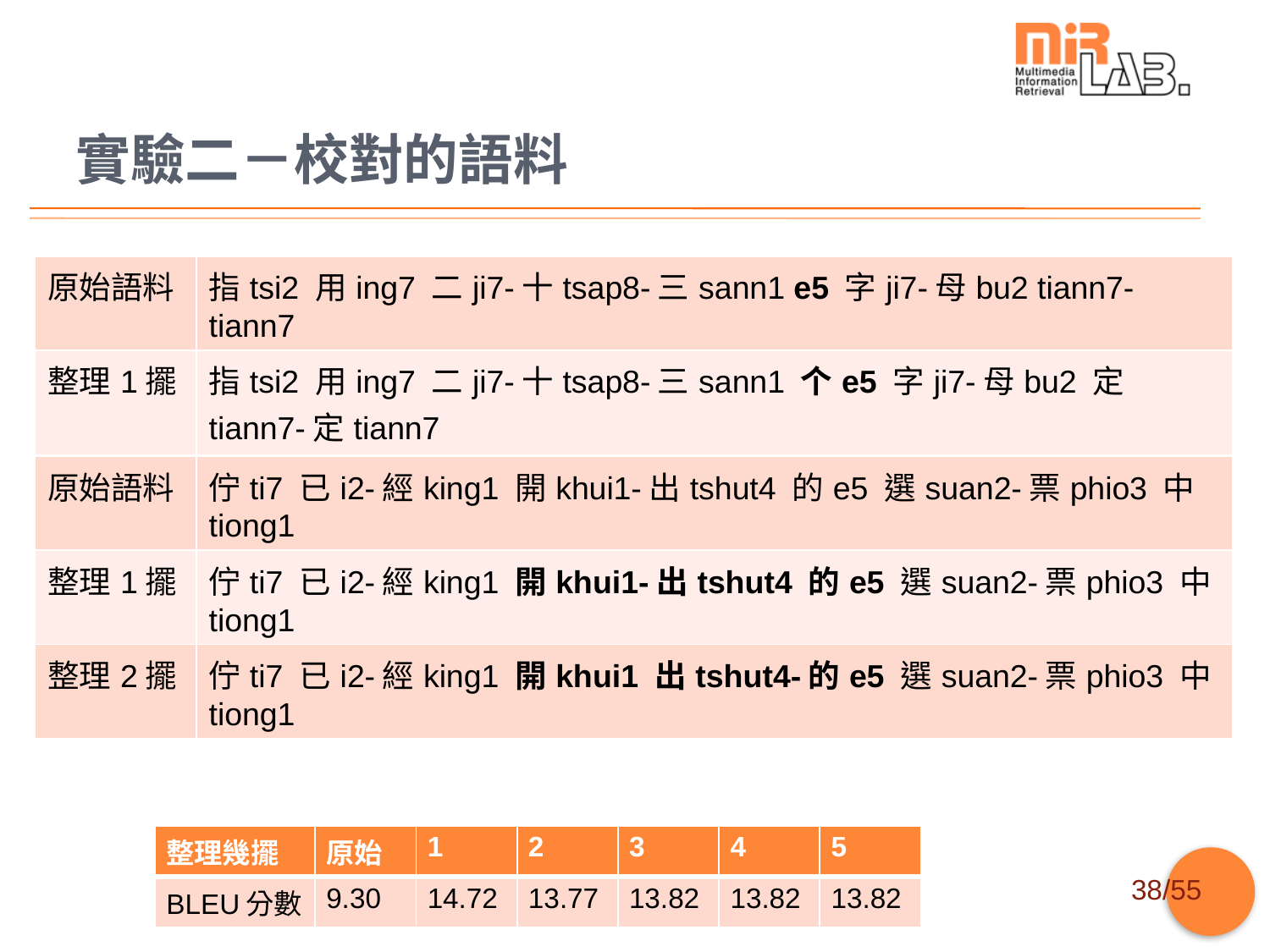

# 實驗二－校對的語料
| 原始語料 | 指tsi2 用ing7 二ji7-十tsap8-三sann1 e5 字ji7-母bu2 tiann7-tiann7 |
| --- | --- |
| 整理1擺 | 指tsi2 用ing7 二ji7-十tsap8-三sann1 个e5 字ji7-母bu2 定tiann7-定tiann7 |
| 整理2擺 | 指tsi2 用ing7 二ji7-十tsap8-三sann1 的e5 字ji7-母bu2 定tiann7-定tiann7 |
| 原始語料 | 佇ti7 已i2-經king1 開khui1-出tshut4 的e5 選suan2-票phio3 中tiong1 |
| --- | --- |
| 整理1擺 | 佇ti7 已i2-經king1 開khui1-出tshut4 的e5 選suan2-票phio3 中tiong1 |
| 整理2擺 | 佇ti7 已i2-經king1 開khui1 出tshut4-的e5 選suan2-票phio3 中tiong1 |
| 整理幾擺 | 原始 | 1 | 2 | 3 | 4 | 5 |
| --- | --- | --- | --- | --- | --- | --- |
| BLEU分數 | 9.30 | 14.72 | 13.77 | 13.82 | 13.82 | 13.82 |